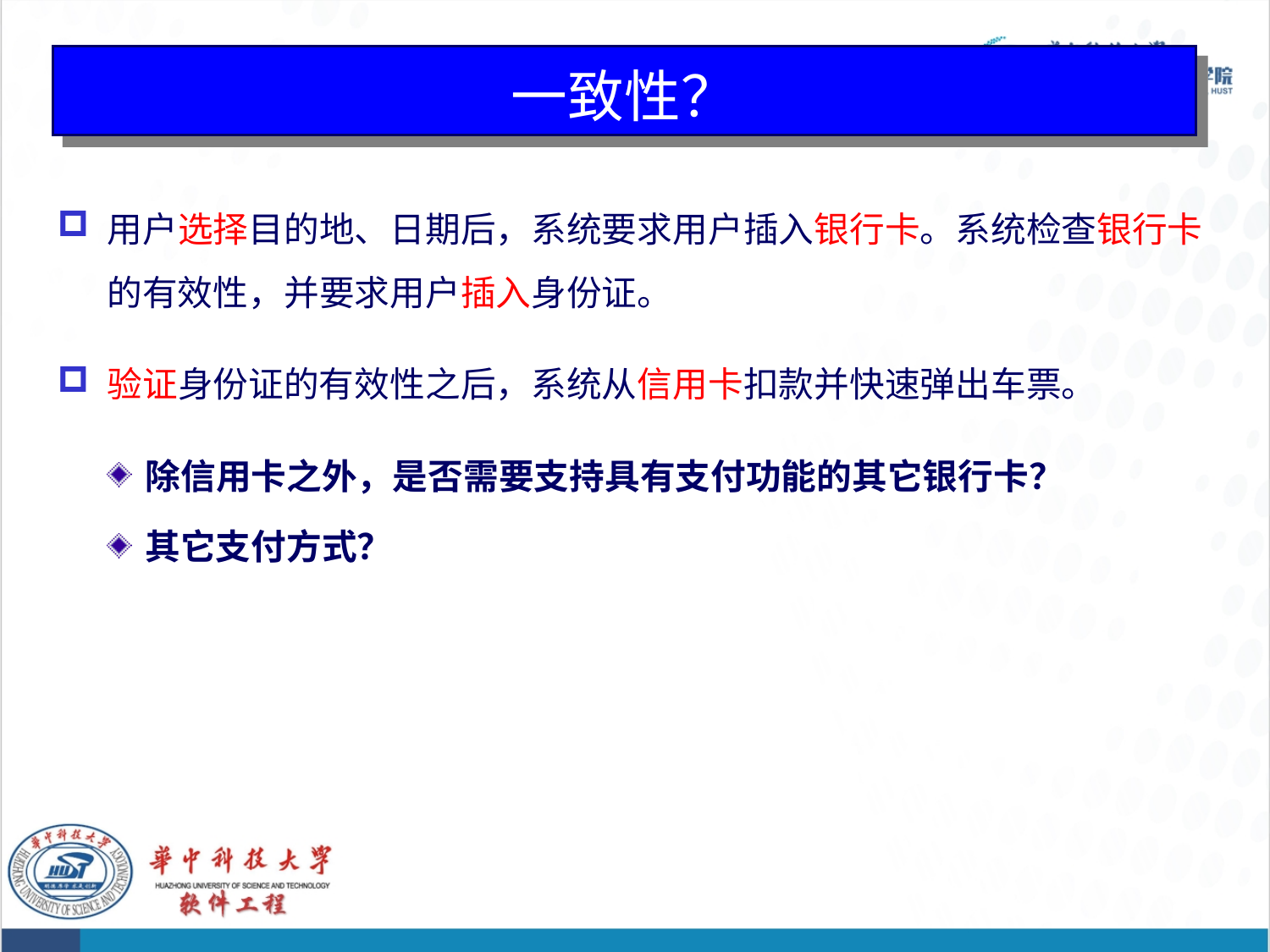

# 一致性？
用户选择目的地、日期后，系统要求用户插入银行卡。系统检查银行卡的有效性，并要求用户插入身份证。
验证身份证的有效性之后，系统从信用卡扣款并快速弹出车票。
除信用卡之外，是否需要支持具有支付功能的其它银行卡？
其它支付方式？